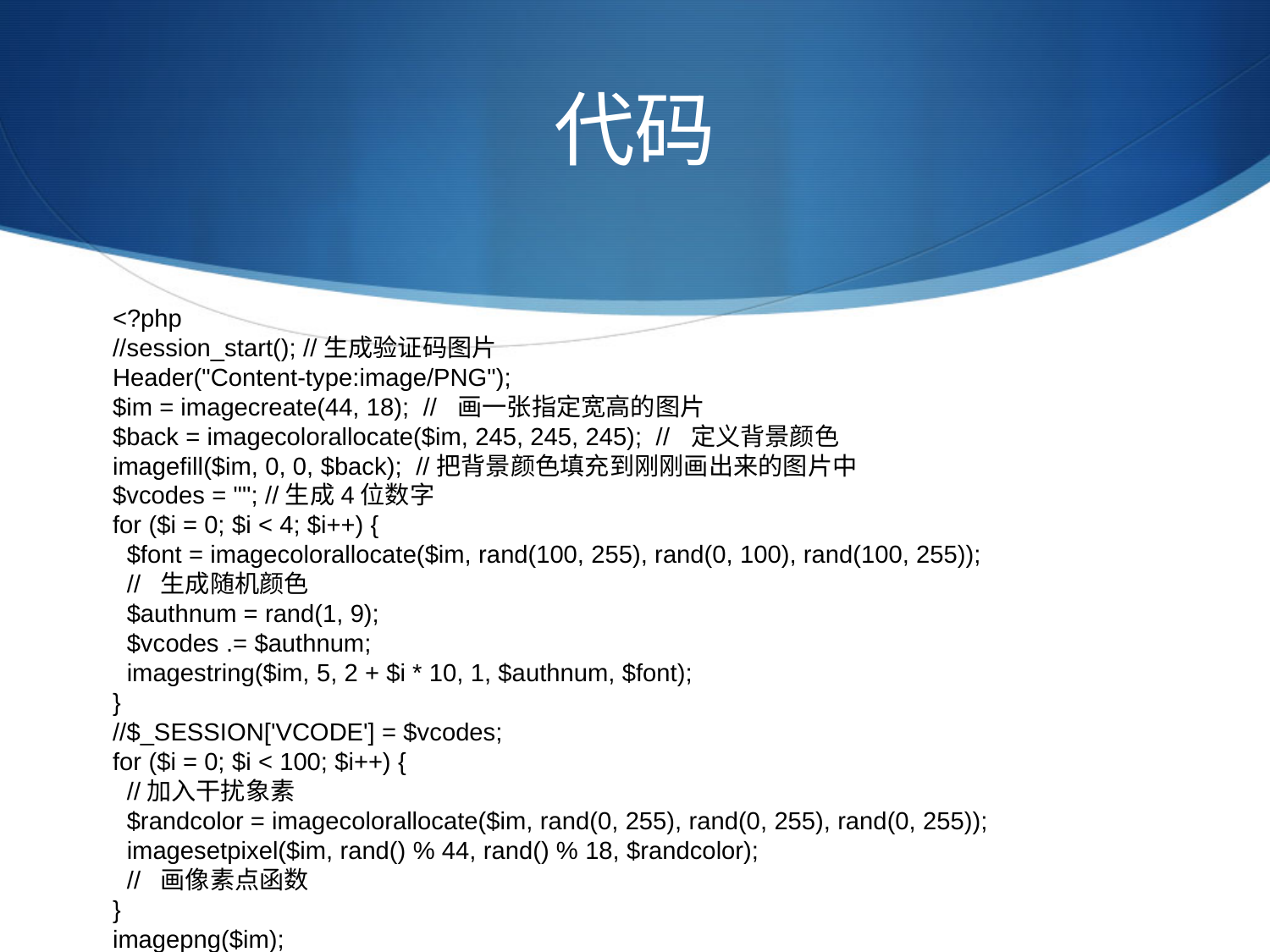

# 代码
<?php
//session_start(); //生成验证码图片
Header("Content-type:image/PNG");
$im = imagecreate(44, 18);  //  画一张指定宽高的图片
$back = imagecolorallocate($im, 245, 245, 245);  //  定义背景颜色
imagefill($im, 0, 0, $back);  //把背景颜色填充到刚刚画出来的图片中
$vcodes = ""; //生成4位数字
for ($i = 0; $i < 4; $i++) {
  $font = imagecolorallocate($im, rand(100, 255), rand(0, 100), rand(100, 255));
  //  生成随机颜色
  $authnum = rand(1, 9);
  $vcodes .= $authnum;
  imagestring($im, 5, 2 + $i * 10, 1, $authnum, $font);
}
//$_SESSION['VCODE'] = $vcodes;
for ($i = 0; $i < 100; $i++) {
  //加入干扰象素
  $randcolor = imagecolorallocate($im, rand(0, 255), rand(0, 255), rand(0, 255));
  imagesetpixel($im, rand() % 44, rand() % 18, $randcolor);
  //  画像素点函数
}
imagepng($im);
imagedestroy($im);